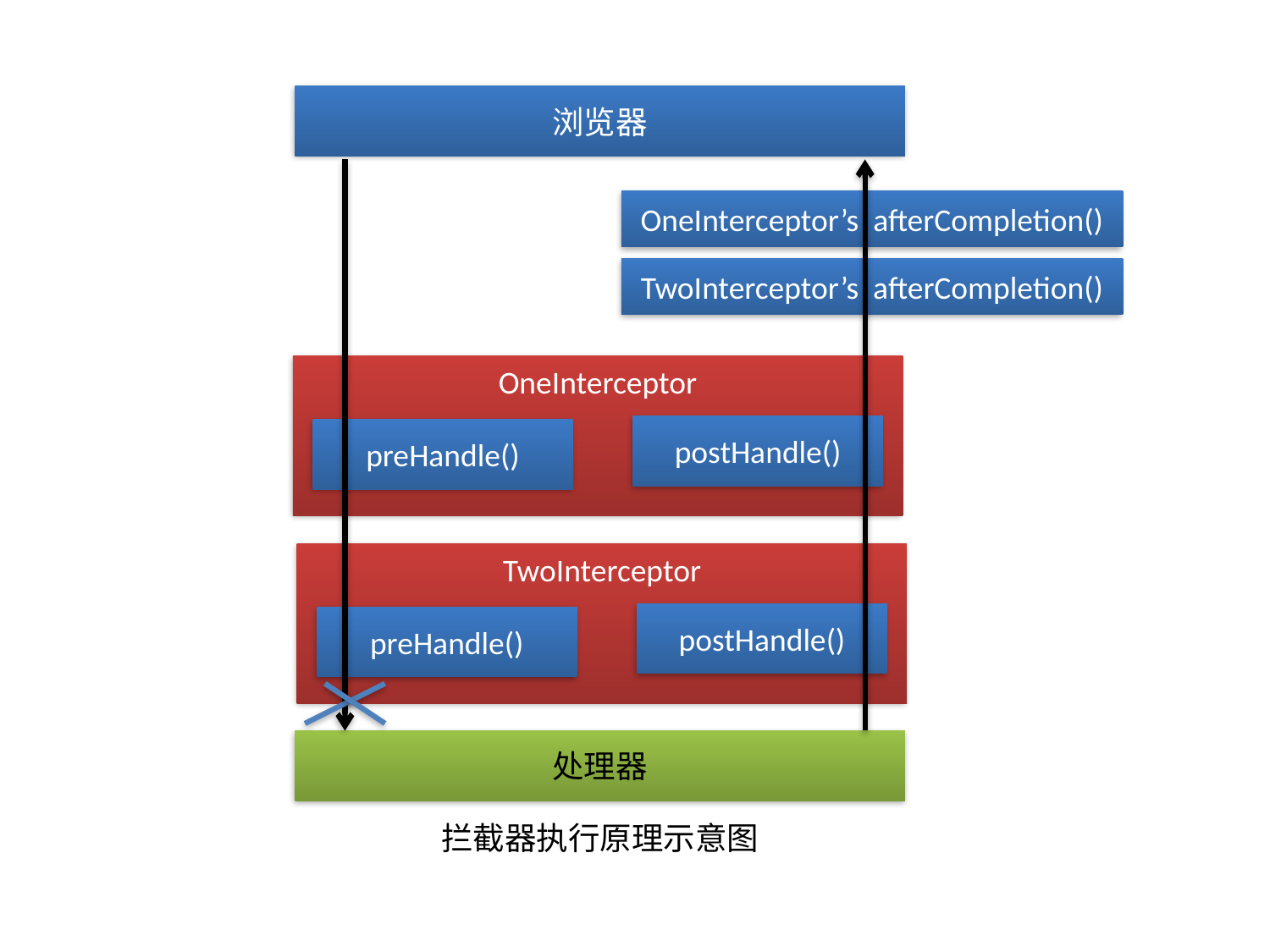

浏览器
OneInterceptor’s  afterCompletion()
TwoInterceptor’s  afterCompletion()

OneInterceptor
postHandle()
preHandle()

TwoInterceptor
postHandle()
preHandle()
处理器
拦截器执行原理示意图